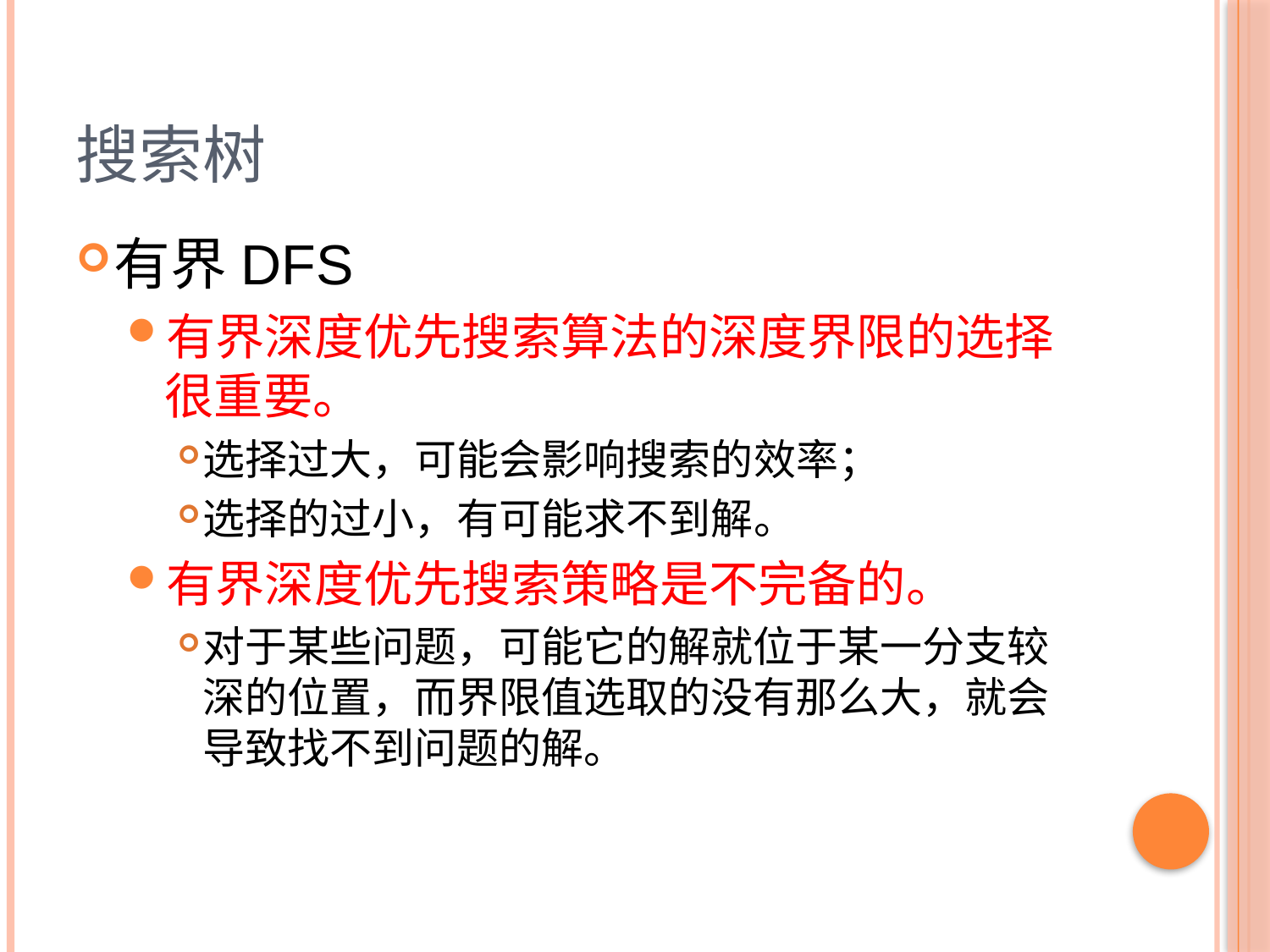

# 搜索树
有界DFS
有界深度优先搜索算法的深度界限的选择很重要。
选择过大，可能会影响搜索的效率；
选择的过小，有可能求不到解。
有界深度优先搜索策略是不完备的。
对于某些问题，可能它的解就位于某一分支较深的位置，而界限值选取的没有那么大，就会导致找不到问题的解。